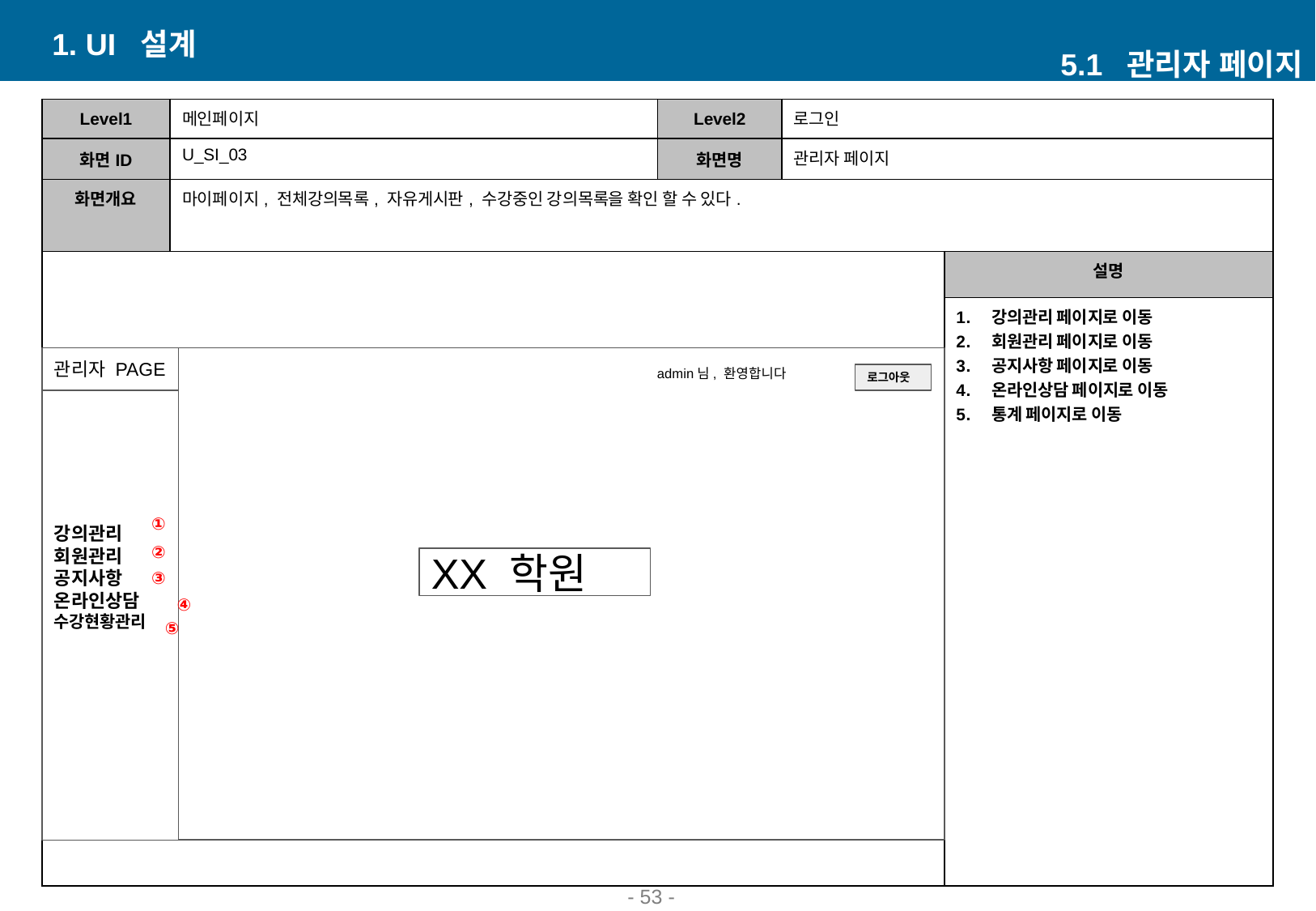

1. UI  설계
5.1  관리자 페이지
| Level1 | 메인페이지 | Level2 | 로그인 |  |
| --- | --- | --- | --- | --- |
| 화면ID | U\_SI\_03 | 화면명 | 관리자 페이지 |  |
| 화면개요 | 마이페이지, 전체강의목록, 자유게시판, 수강중인 강의목록을 확인 할 수 있다. |  |  |  |
|  |  |  |  | 설명 |
|  |  |  |  | 강의관리 페이지로 이동 회원관리 페이지로 이동 공지사항 페이지로 이동 온라인상담 페이지로 이동 통계 페이지로 이동 |

강의관리
회원관리
공지사항
온라인상담
수강현황관리

관리자 PAGE
로그아웃
XX 학원
admin님, 환영합니다
①
②
③
④
⑤
- 53 -